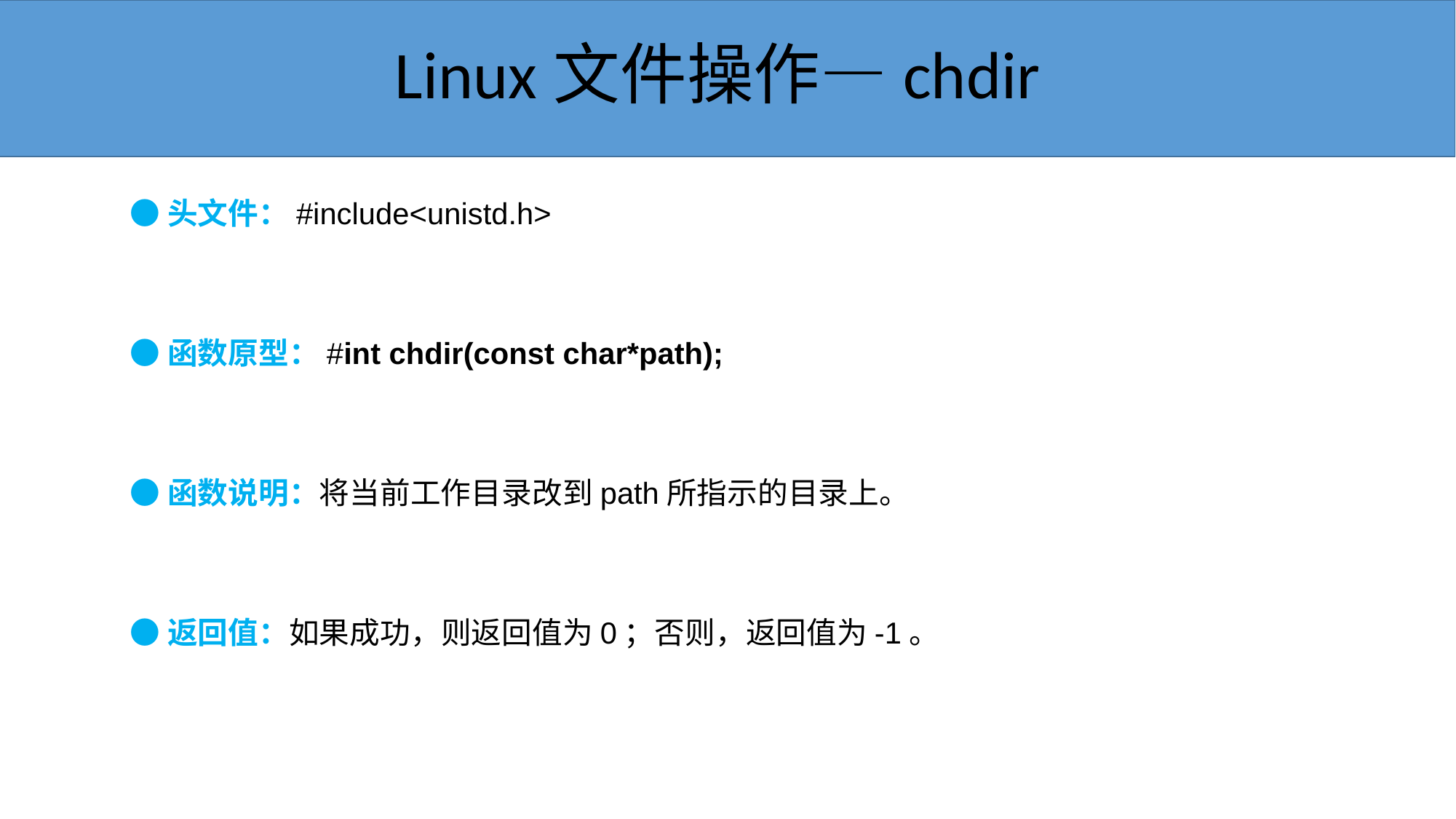

Linux文件操作—chdir
●头文件：#include<unistd.h>

●函数原型：#int chdir(const char*path);

●函数说明：将当前工作目录改到path所指示的目录上。

●返回值：如果成功，则返回值为0；否则，返回值为-1。